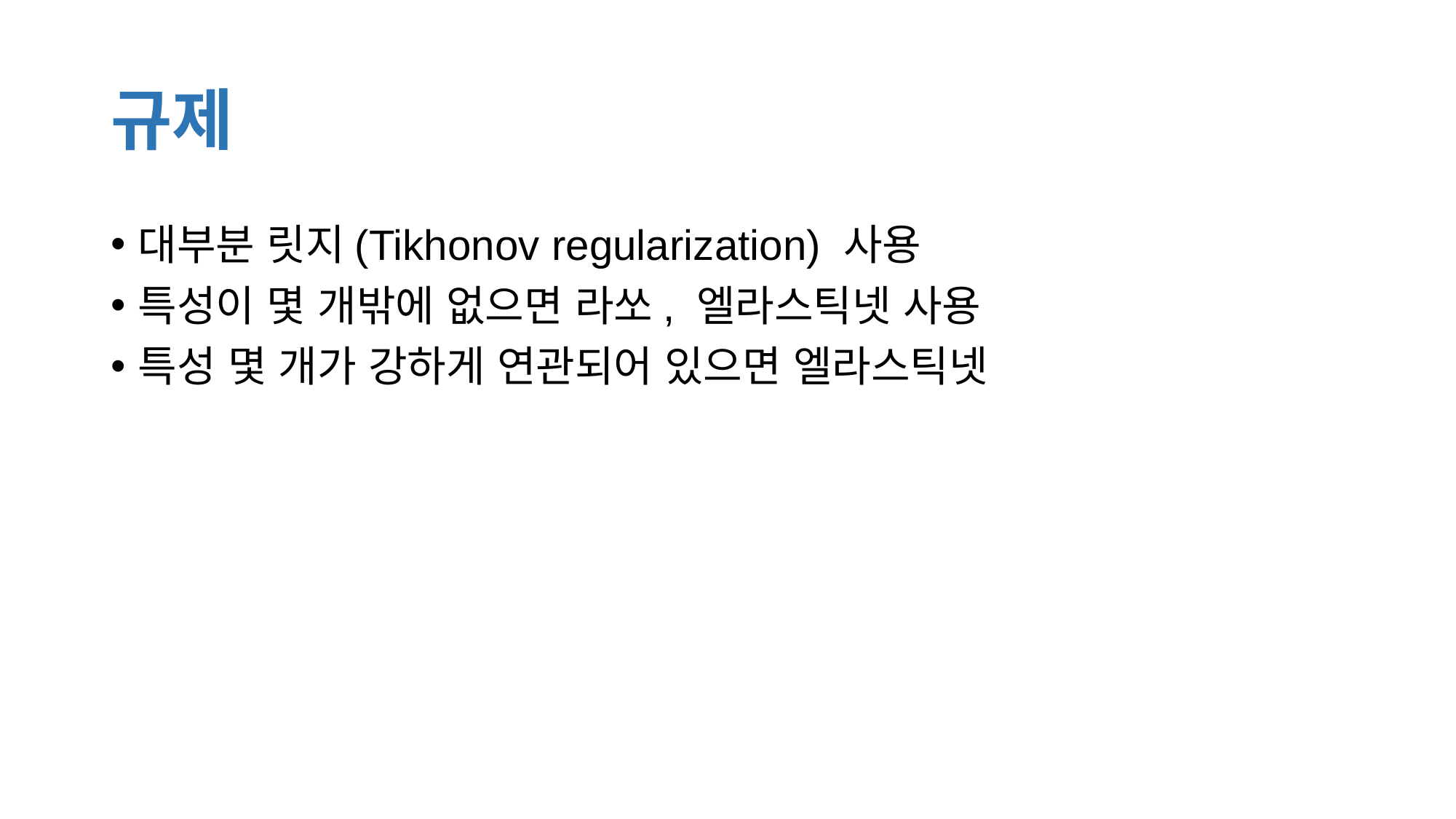

# 규제
대부분 릿지(Tikhonov regularization) 사용
특성이 몇 개밖에 없으면 라쏘, 엘라스틱넷 사용
특성 몇 개가 강하게 연관되어 있으면 엘라스틱넷